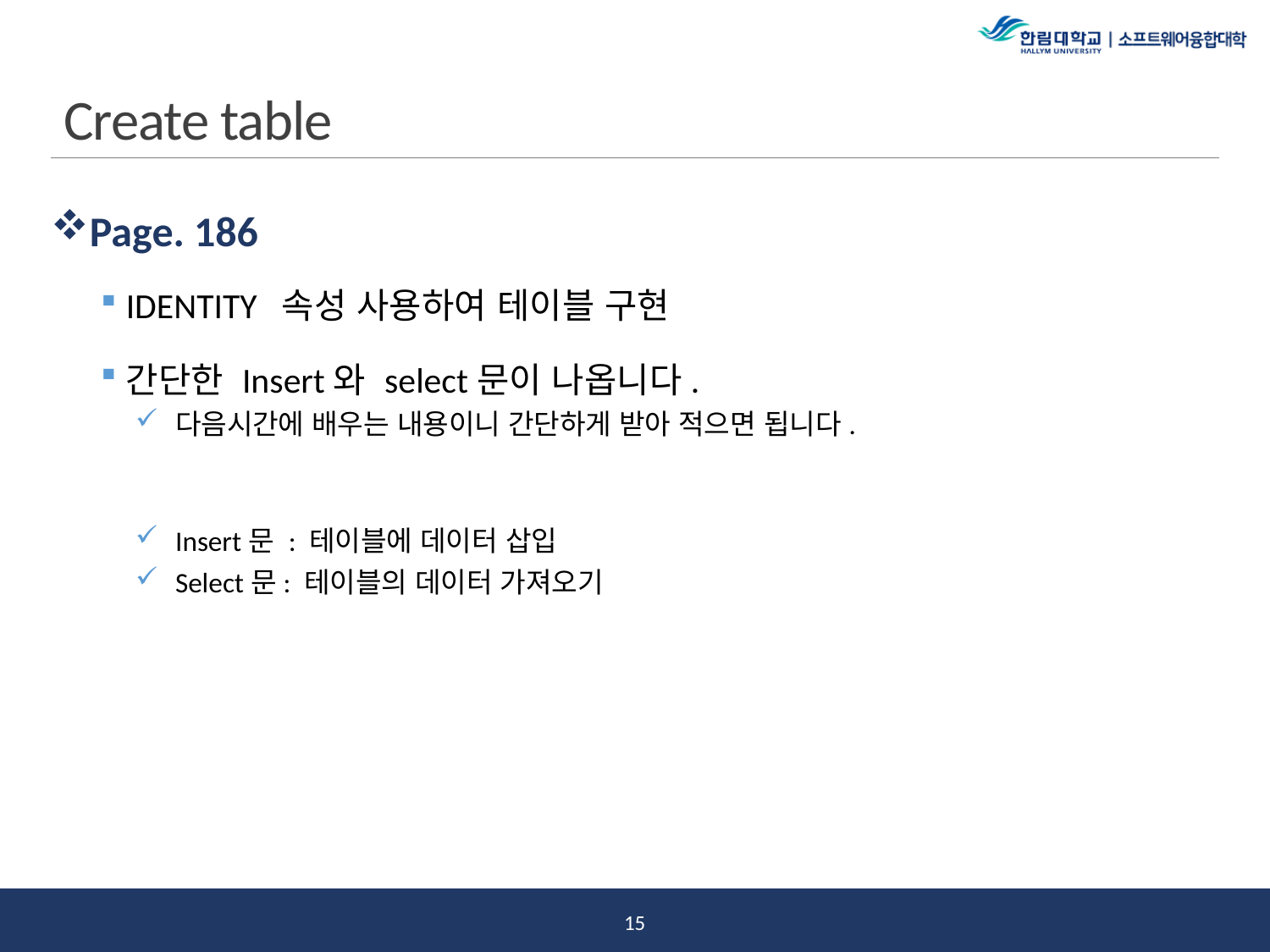

# Create table
Page. 186
IDENTITY  속성 사용하여 테이블 구현
간단한 Insert와 select문이 나옵니다.
다음시간에 배우는 내용이니 간단하게 받아 적으면 됩니다.

Insert문 : 테이블에 데이터 삽입
Select문: 테이블의 데이터 가져오기

15